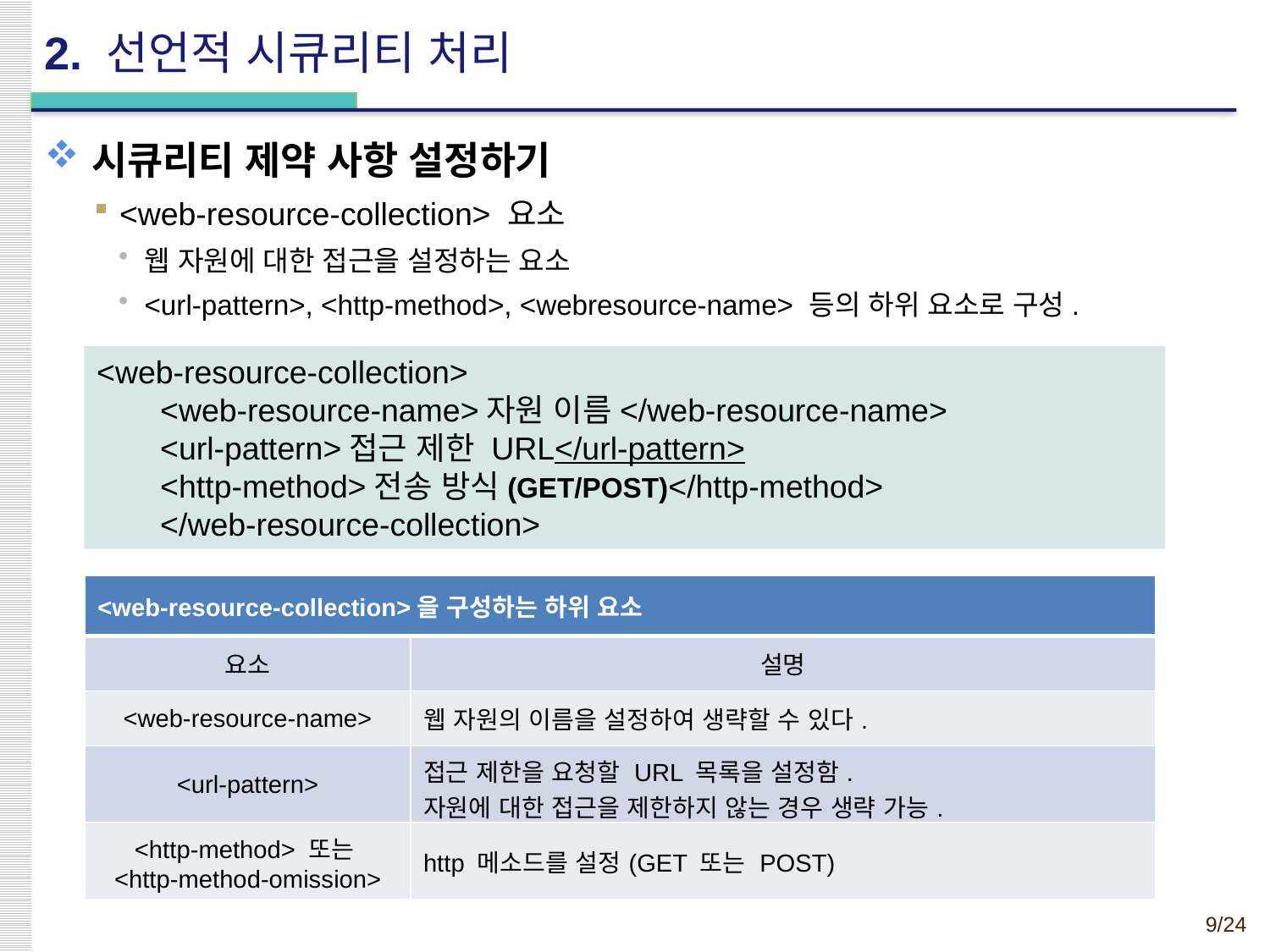

# 2. 선언적 시큐리티 처리
시큐리티 제약 사항 설정하기
<web-resource-collection> 요소
웹 자원에 대한 접근을 설정하는 요소
<url-pattern>, <http-method>, <webresource-name> 등의 하위 요소로 구성.
<web-resource-collection>
<web-resource-name>자원 이름</web-resource-name>
<url-pattern>접근 제한 URL</url-pattern>
<http-method>전송 방식(GET/POST)</http-method>
</web-resource-collection>
| <web-resource-collection>을 구성하는 하위 요소 |  |
| --- | --- |
| 요소 | 설명 |
| <web-resource-name> | 웹 자원의 이름을 설정하여 생략할 수 있다. |
| <url-pattern> | 접근 제한을 요청할 URL 목록을 설정함. 자원에 대한 접근을 제한하지 않는 경우 생략 가능. |
| <http-method> 또는 <http-method-omission> | http 메소드를 설정(GET 또는 POST) |